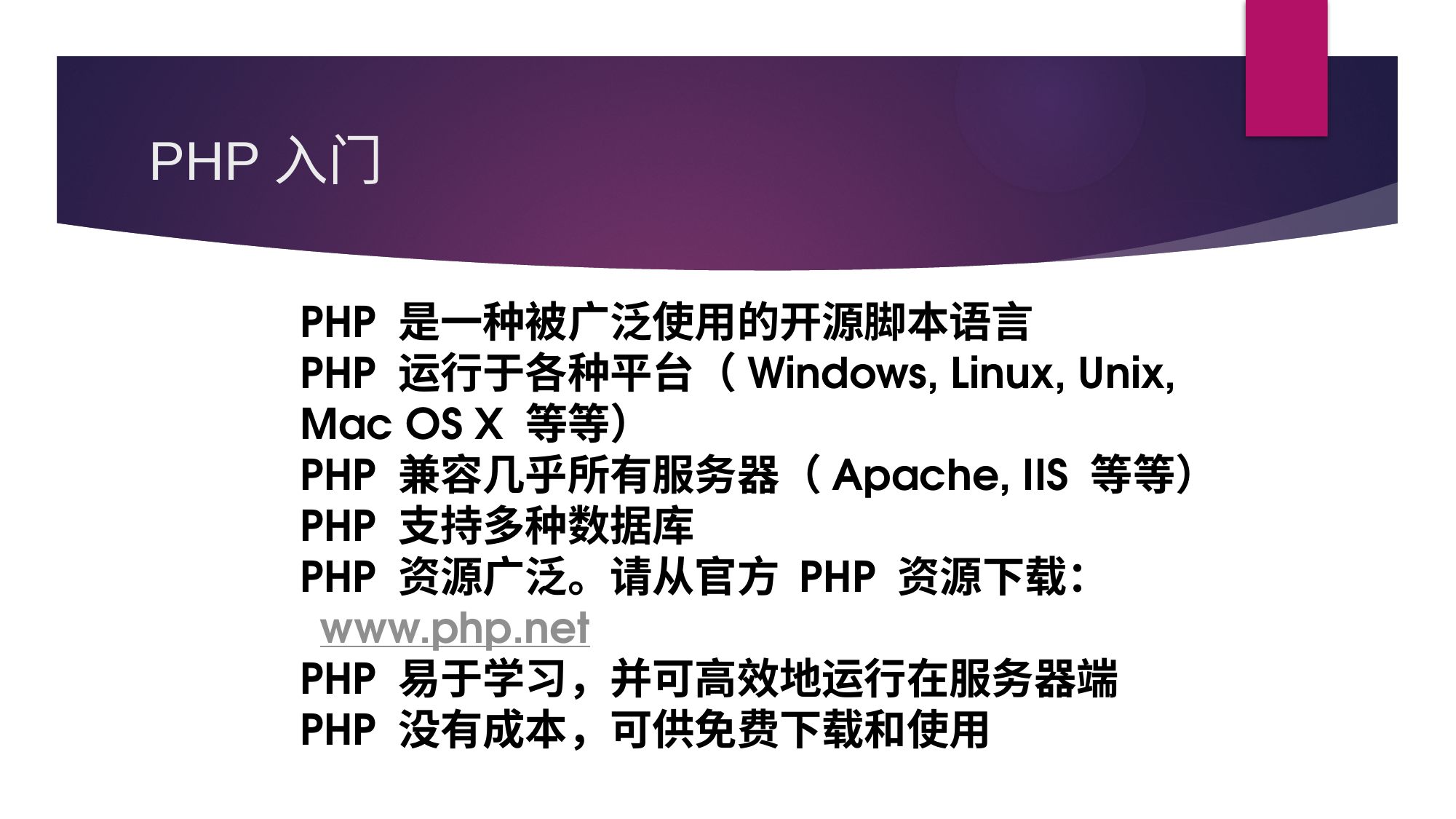

# PHP入门
PHP 是一种被广泛使用的开源脚本语言
PHP 运行于各种平台（Windows, Linux, Unix, Mac OS X 等等）
PHP 兼容几乎所有服务器（Apache, IIS 等等）
PHP 支持多种数据库
PHP 资源广泛。请从官方 PHP 资源下载：              www.php.net
PHP 易于学习，并可高效地运行在服务器端
PHP 没有成本，可供免费下载和使用